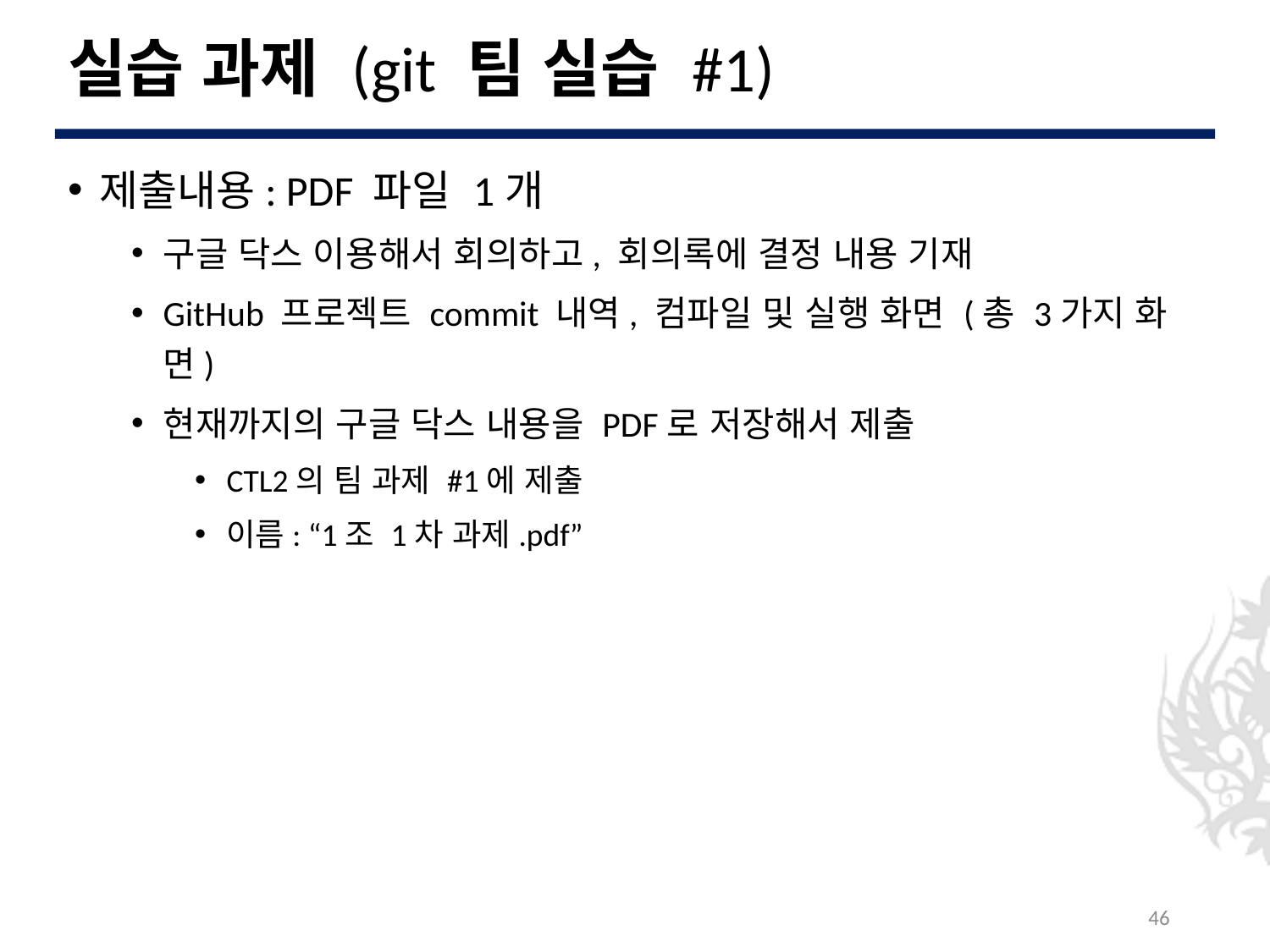

# 실습 과제 (git 팀 실습 #1)
제출내용: PDF 파일 1개
구글 닥스 이용해서 회의하고, 회의록에 결정 내용 기재
GitHub 프로젝트 commit 내역, 컴파일 및 실행 화면 (총 3가지 화면)
현재까지의 구글 닥스 내용을 PDF로 저장해서 제출
CTL2의 팀 과제 #1에 제출
이름: “1조 1차 과제.pdf”

46